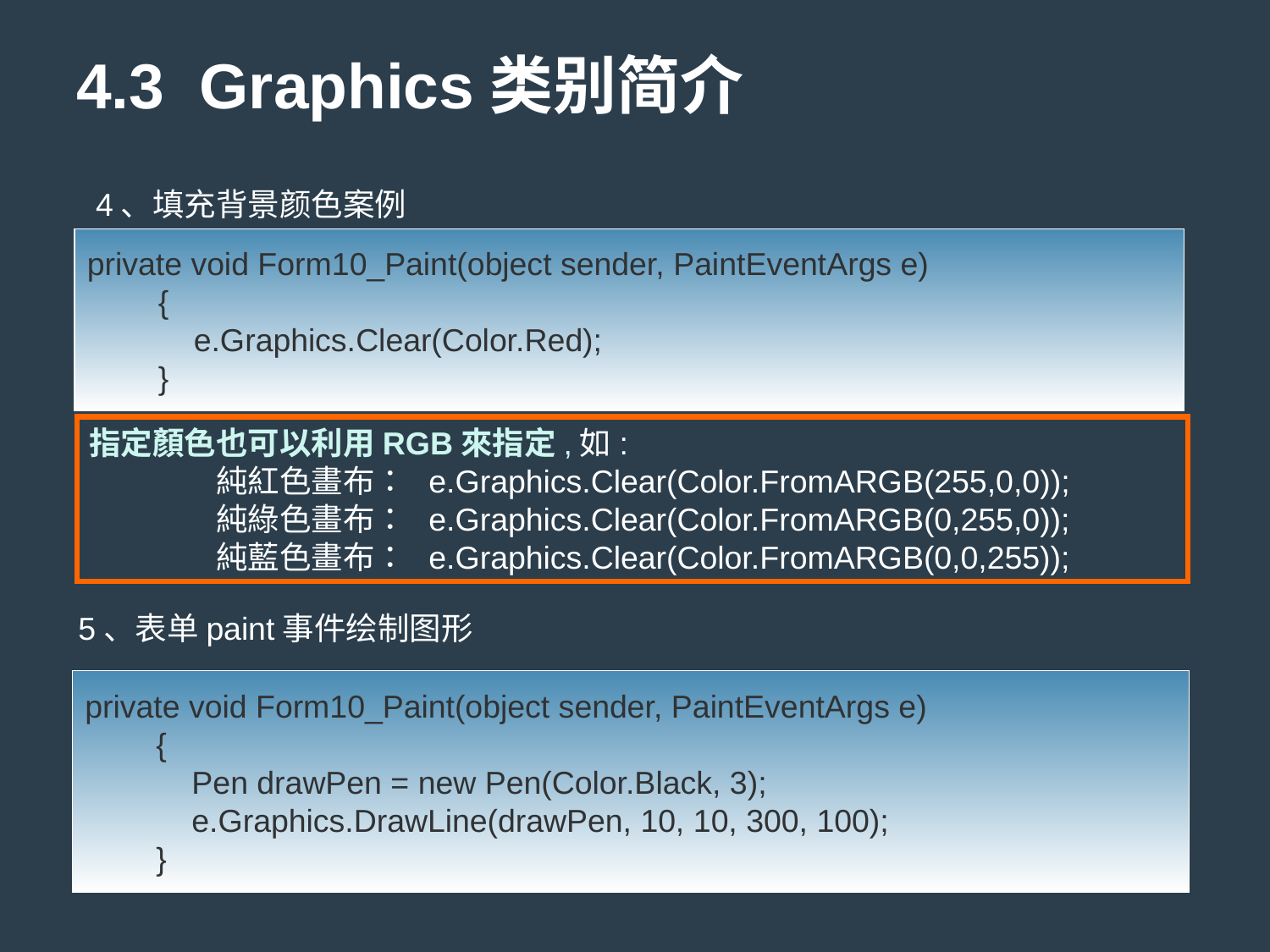

# 4.3  Graphics类别简介
4、填充背景颜色案例
private void Form10_Paint(object sender, PaintEventArgs e)
        {
            e.Graphics.Clear(Color.Red);
        }
指定顏色也可以利用RGB來指定,如:
純紅色畫布：  e.Graphics.Clear(Color.FromARGB(255,0,0));
純綠色畫布：  e.Graphics.Clear(Color.FromARGB(0,255,0));
純藍色畫布：  e.Graphics.Clear(Color.FromARGB(0,0,255));
5、表单paint事件绘制图形
private void Form10_Paint(object sender, PaintEventArgs e)
        {
            Pen drawPen = new Pen(Color.Black, 3);
            e.Graphics.DrawLine(drawPen, 10, 10, 300, 100);
        }